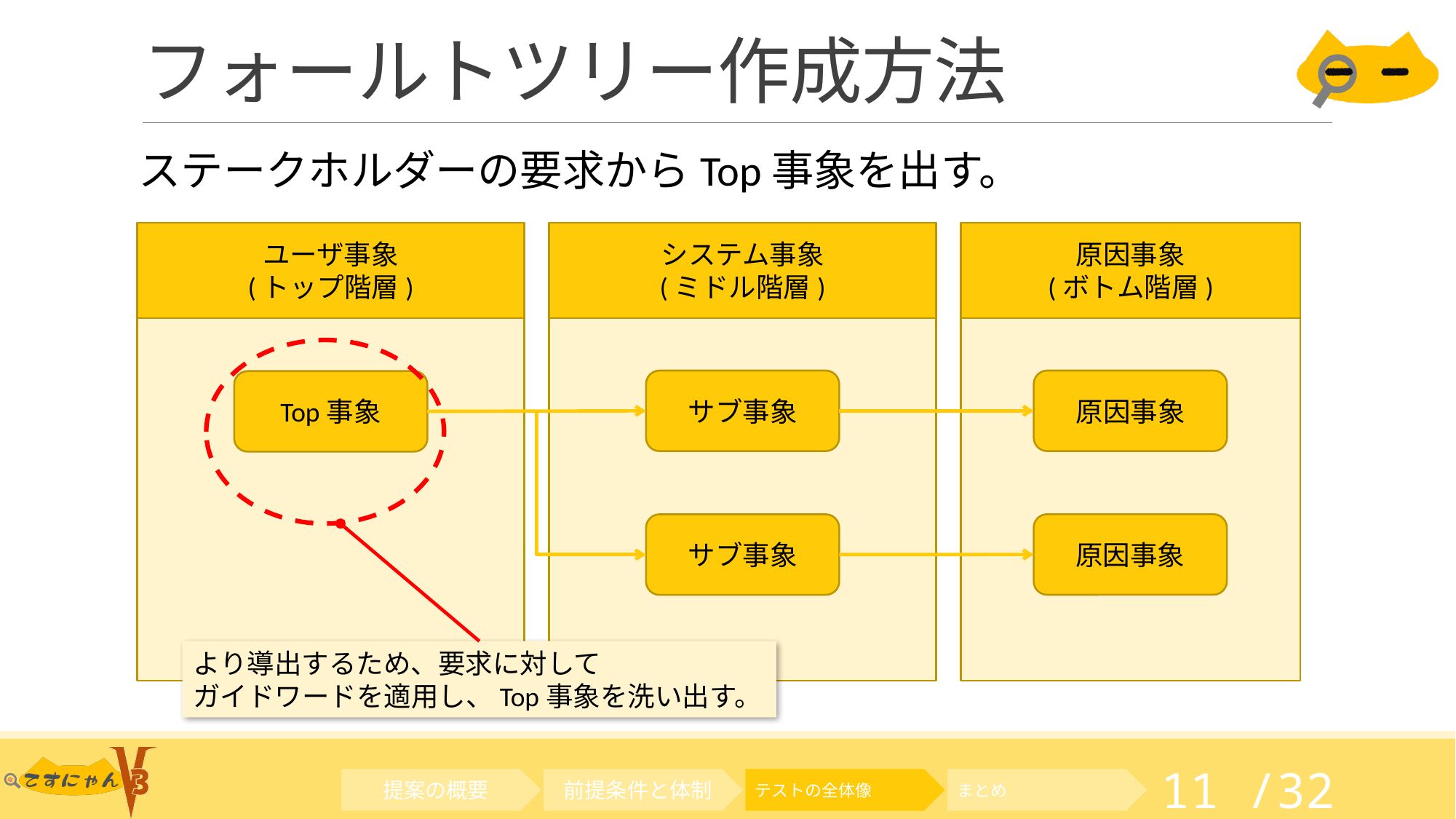

# フォールトツリー作成方法
ステークホルダーの要求からTop事象を出す。

ユーザ事象
(トップ階層)

システム事象
(ミドル階層)

原因事象
(ボトム階層)

サブ事象
原因事象
Top事象
原因事象
サブ事象
より導出するため、要求に対して
ガイドワードを適用し、Top事象を洗い出す。
テストの全体像
まとめ
提案の概要
前提条件と体制
11 /32